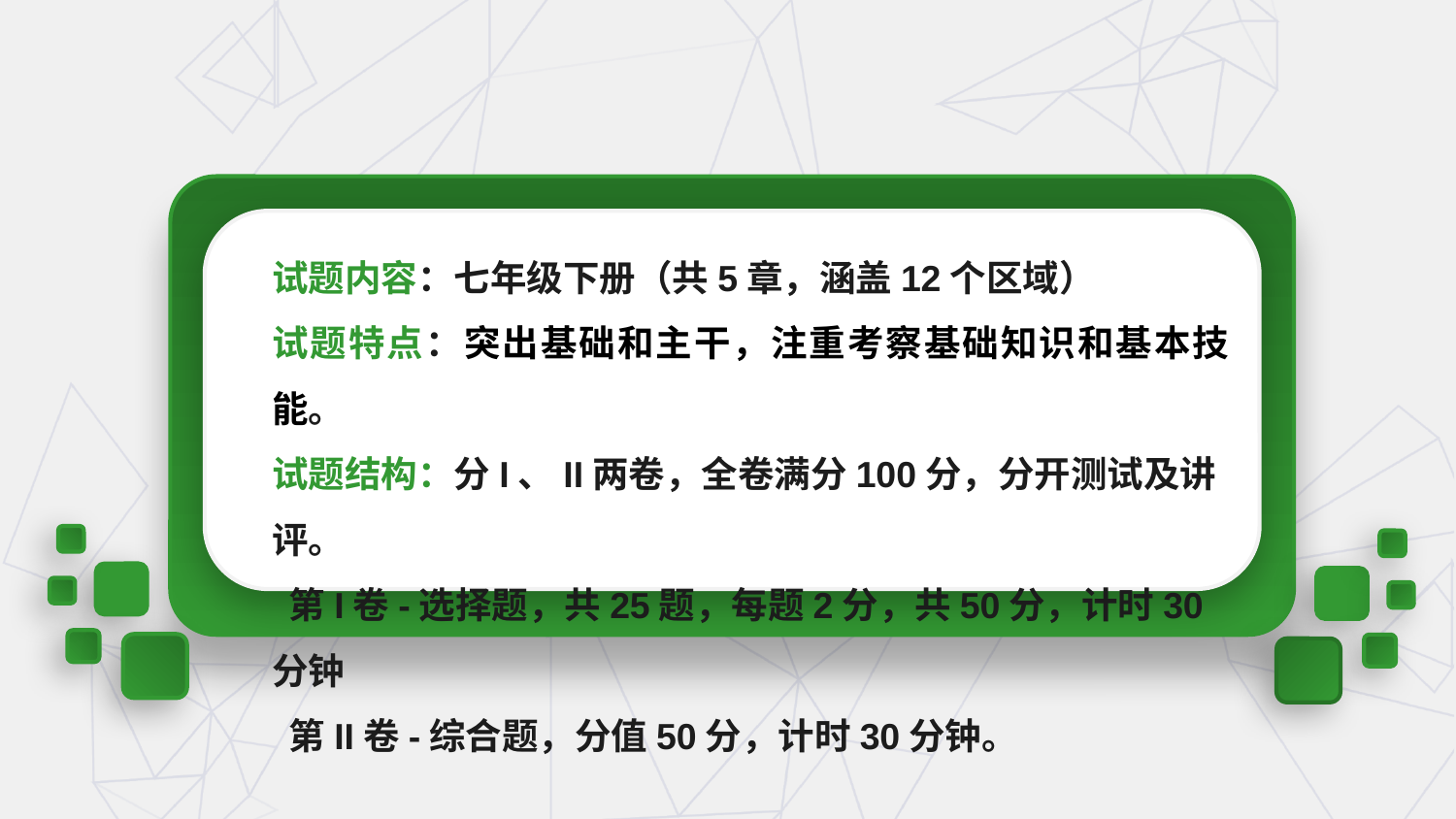

试题内容：七年级下册（共5章，涵盖12个区域）
试题特点：突出基础和主干，注重考察基础知识和基本技能。
试题结构：分I、II两卷，全卷满分100分，分开测试及讲评。
 第I卷-选择题，共25题，每题2分，共50分，计时30分钟
 第II卷-综合题，分值50分，计时30分钟。